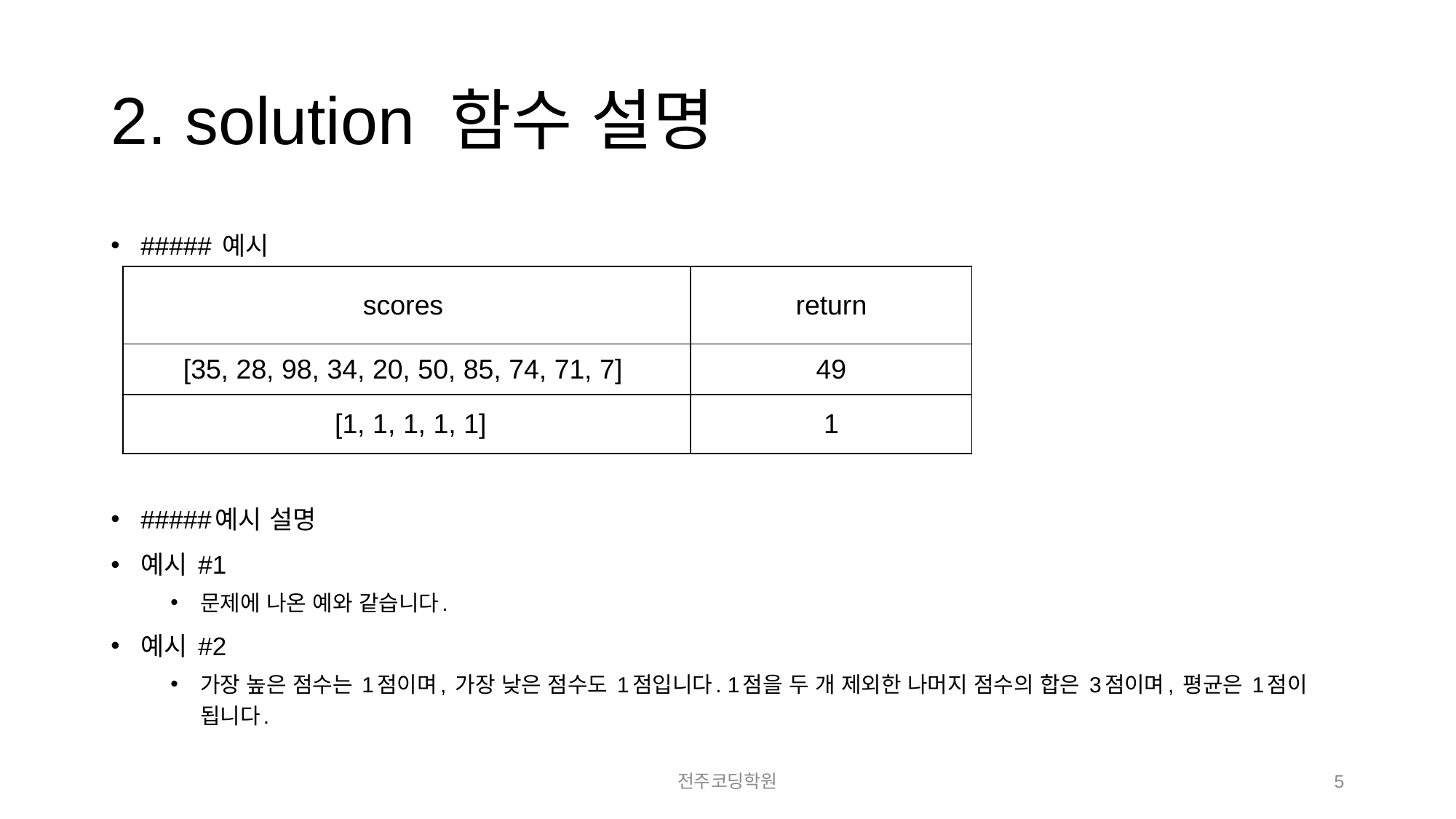

# 2. solution 함수 설명
##### 예시

#####예시 설명
예시 #1
문제에 나온 예와 같습니다.
예시 #2
가장 높은 점수는 1점이며, 가장 낮은 점수도 1점입니다. 1점을 두 개 제외한 나머지 점수의 합은 3점이며, 평균은 1점이 됩니다.
| scores | return |
| --- | --- |
| [35, 28, 98, 34, 20, 50, 85, 74, 71, 7] | 49 |
| [1, 1, 1, 1, 1] | 1 |
전주코딩학원
5